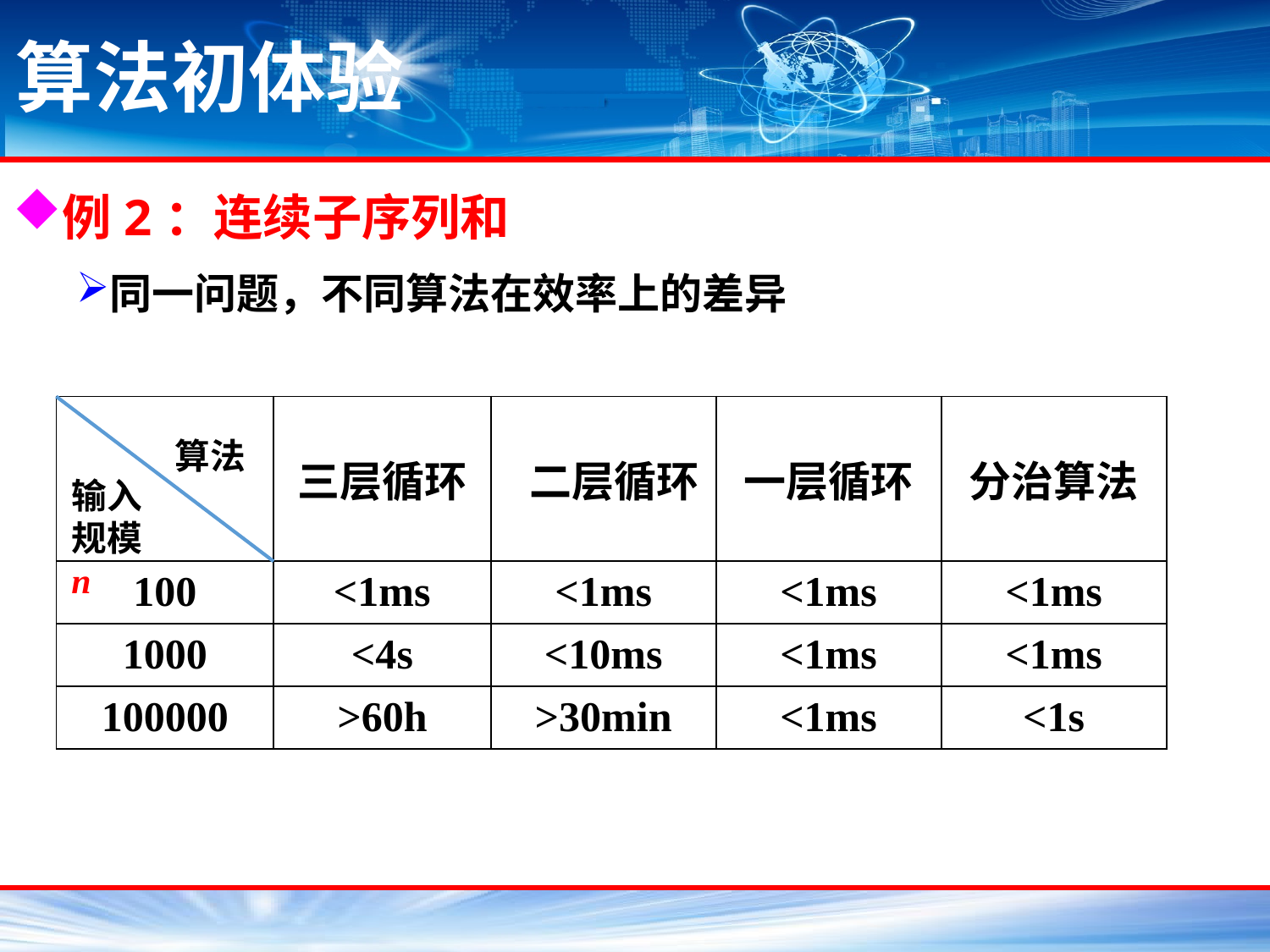

# 算法初体验
例2：连续子序列和
同一问题，不同算法在效率上的差异

|  | 三层循环 | 二层循环 | 一层循环 | 分治算法 |
| --- | --- | --- | --- | --- |
| 100 | <1ms | <1ms | <1ms | <1ms |
| 1000 | <4s | <10ms | <1ms | <1ms |
| 100000 | >60h | >30min | <1ms | <1s |
算法
输入规模n